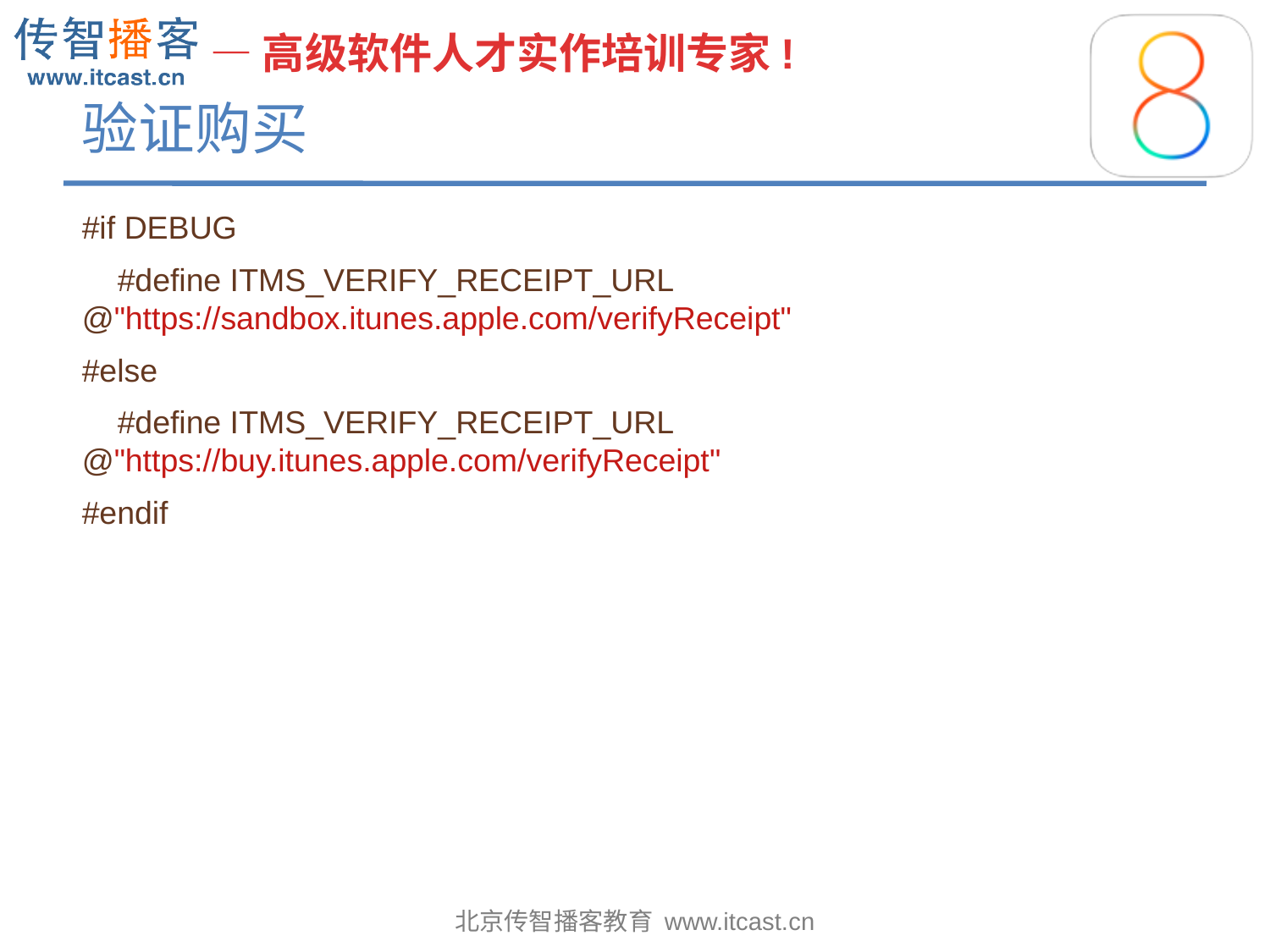

# 验证购买
#if DEBUG
    #define ITMS_VERIFY_RECEIPT_URL             @"https://sandbox.itunes.apple.com/verifyReceipt"
#else
    #define ITMS_VERIFY_RECEIPT_URL             @"https://buy.itunes.apple.com/verifyReceipt"
#endif